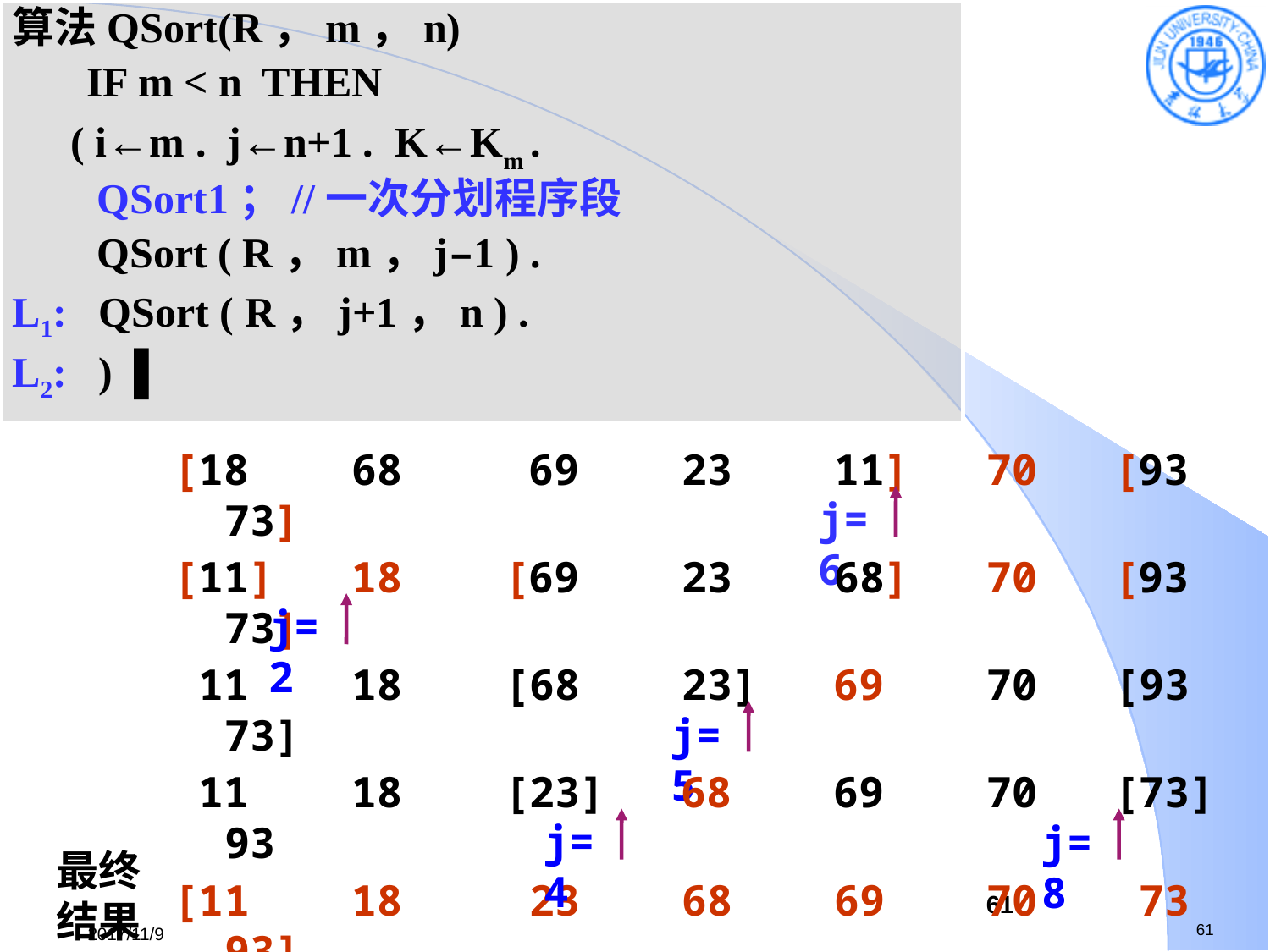

算法QSort(R，m，n)
       IF m < n  THEN
	 ( i←m .  j←n+1 .  K←Km .
        QSort1；//一次分划程序段
        QSort ( R，m，j–1 ) .
L1:   QSort ( R，j+1，n ) .
L2:   )  ▌

[18    68     69    23    11]   70   [93    73]
j=6

[11]   18    [69    23    68]   70   [93    73]
j=2

 11    18    [68    23]   69    70   [93    73]
j=5

 11    18    [23]   68    69    70   [73]   93
j=4

j=8
最终
结果
[11    18     23    68    69    70    73    93]
61